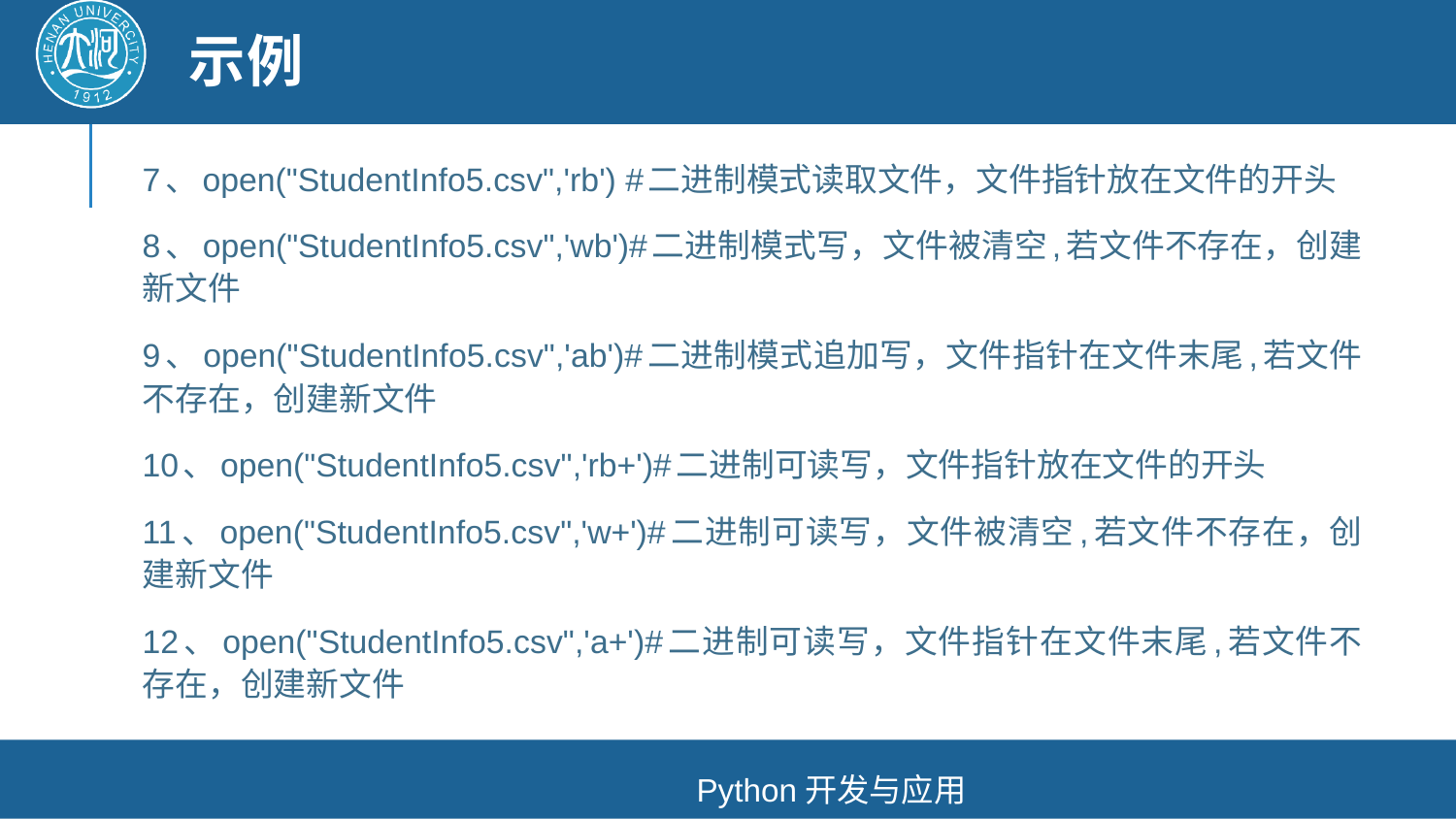

# 示例
7、open("StudentInfo5.csv",'rb') #二进制模式读取文件，文件指针放在文件的开头
8、open("StudentInfo5.csv",'wb')#二进制模式写，文件被清空,若文件不存在，创建新文件
9、open("StudentInfo5.csv",'ab')#二进制模式追加写，文件指针在文件末尾,若文件不存在，创建新文件
10、open("StudentInfo5.csv",'rb+')#二进制可读写，文件指针放在文件的开头
11、open("StudentInfo5.csv",'w+')#二进制可读写，文件被清空,若文件不存在，创建新文件
12、open("StudentInfo5.csv",'a+')#二进制可读写，文件指针在文件末尾,若文件不存在，创建新文件

Python开发与应用
9